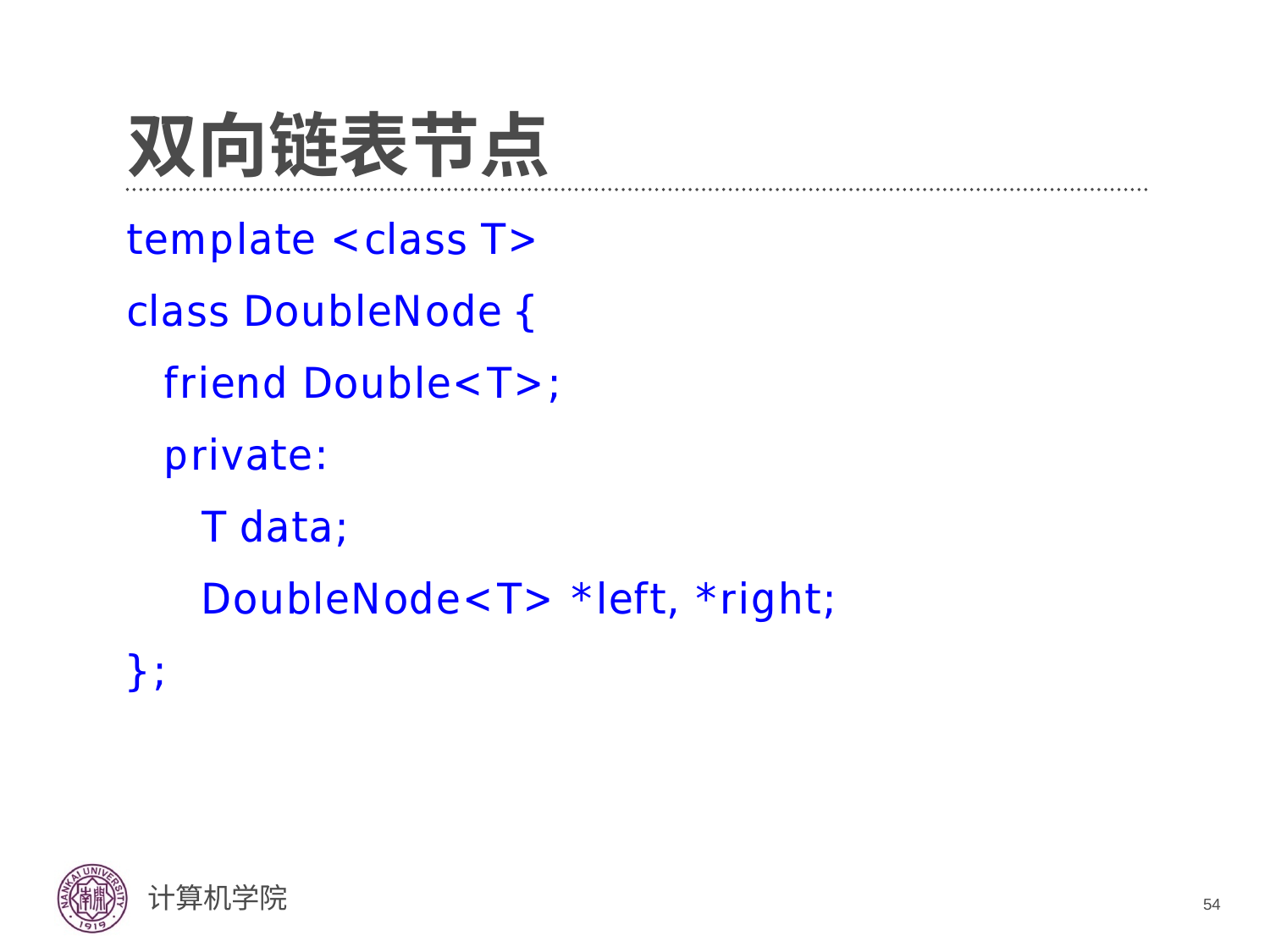

# 双向链表节点
template <class T>
class DoubleNode {
   friend Double<T>;
   private:
      T data;
      DoubleNode<T> *left, *right;
};

54